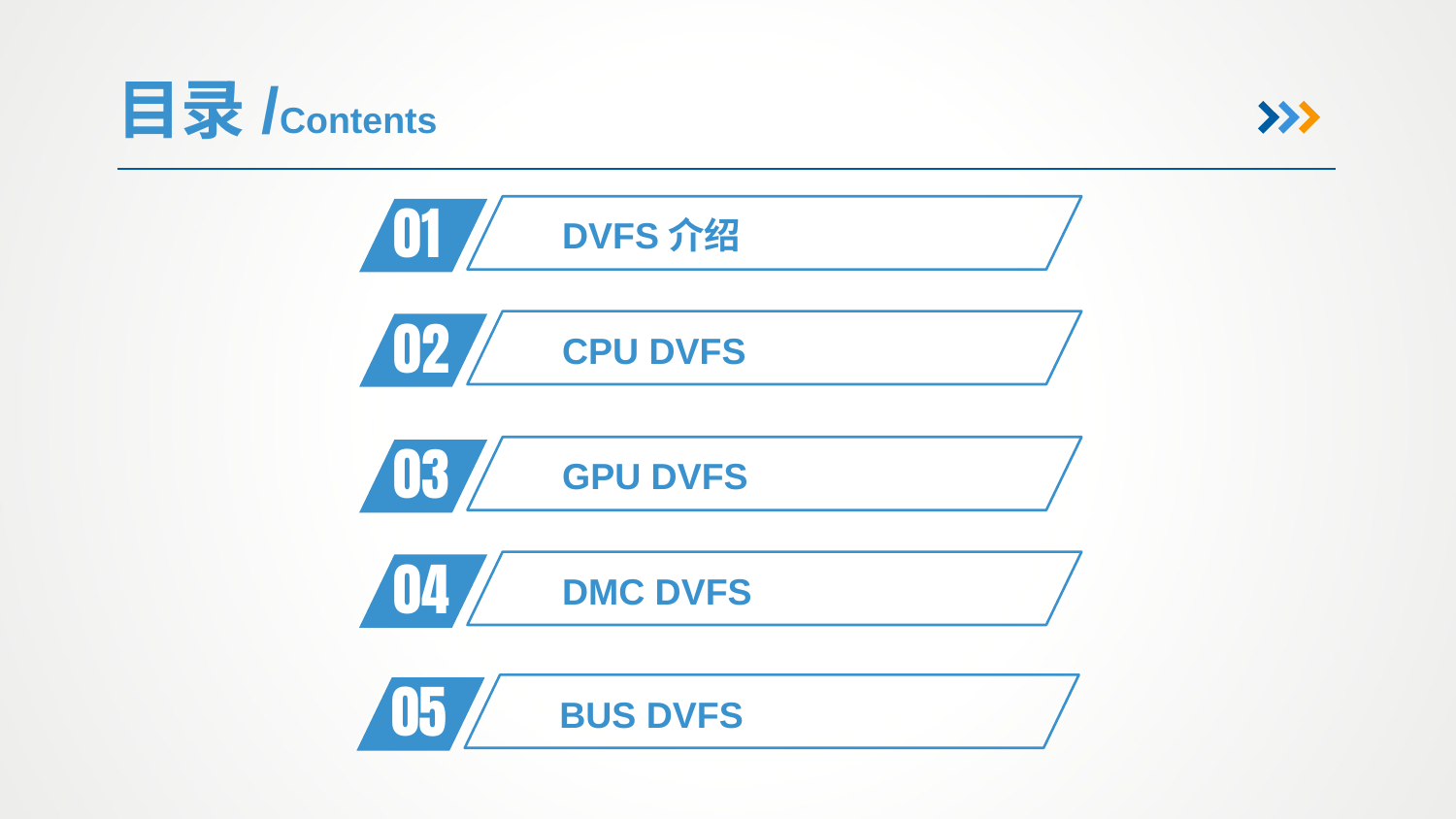

目录/Contents

01

DVFS介绍
02

CPU DVFS
03

GPU DVFS
04

DMC DVFS
05

BUS DVFS